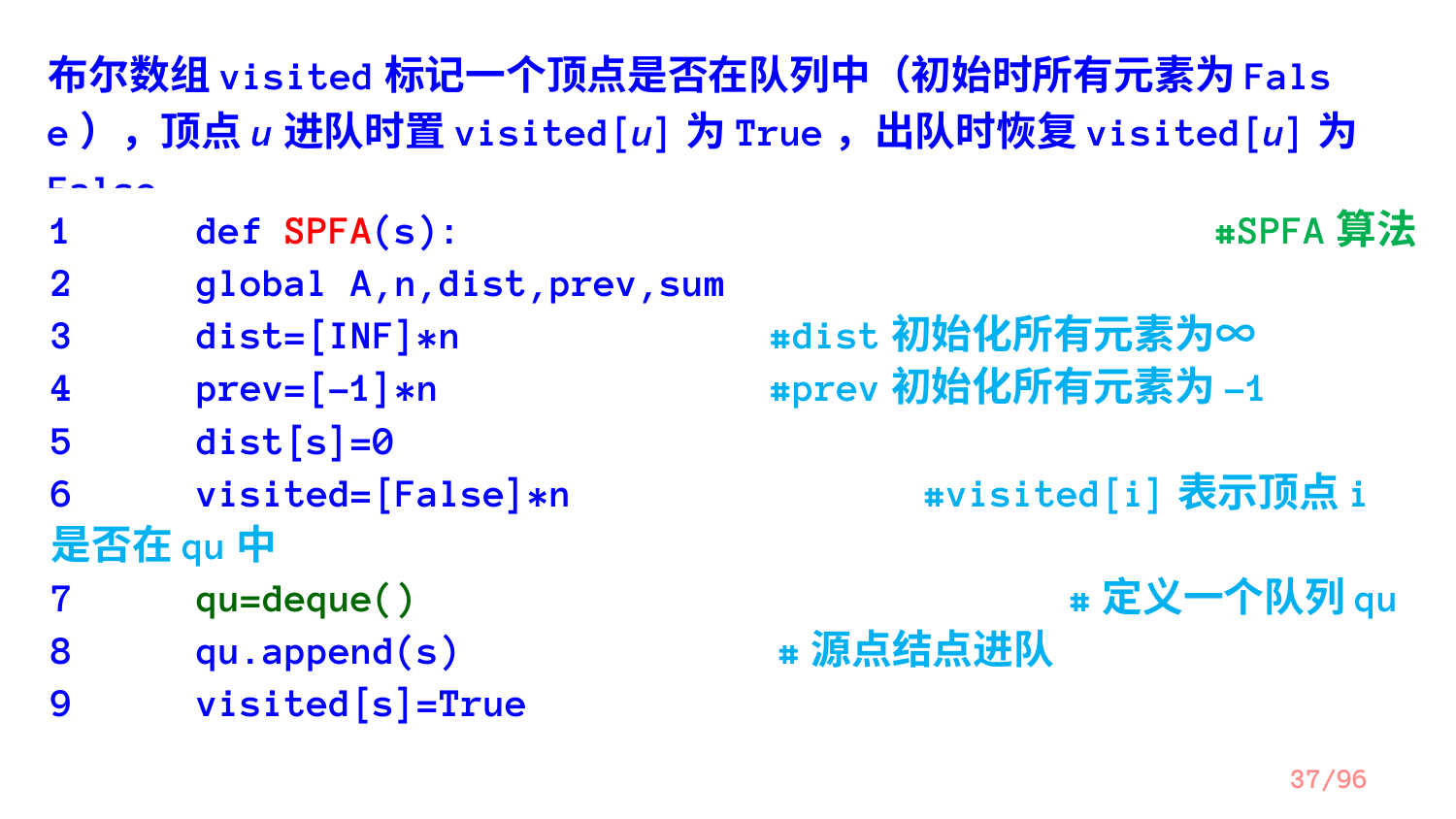

布尔数组visited标记一个顶点是否在队列中（初始时所有元素为False），顶点u进队时置visited[u]为True，出队时恢复visited[u]为False。
1	def SPFA(s):				       	#SPFA算法
2  	global A,n,dist,prev,sum
3  	dist=[INF]*n              #dist初始化所有元素为∞
4   	prev=[-1]*n               #prev初始化所有元素为-1
5   	dist[s]=0
6   	visited=[False]*n     		#visited[i]表示顶点i是否在qu中
7   	qu=deque()   					#定义一个队列qu
8   	qu.append(s)            	#源点结点进队
9   	visited[s]=True
37/96